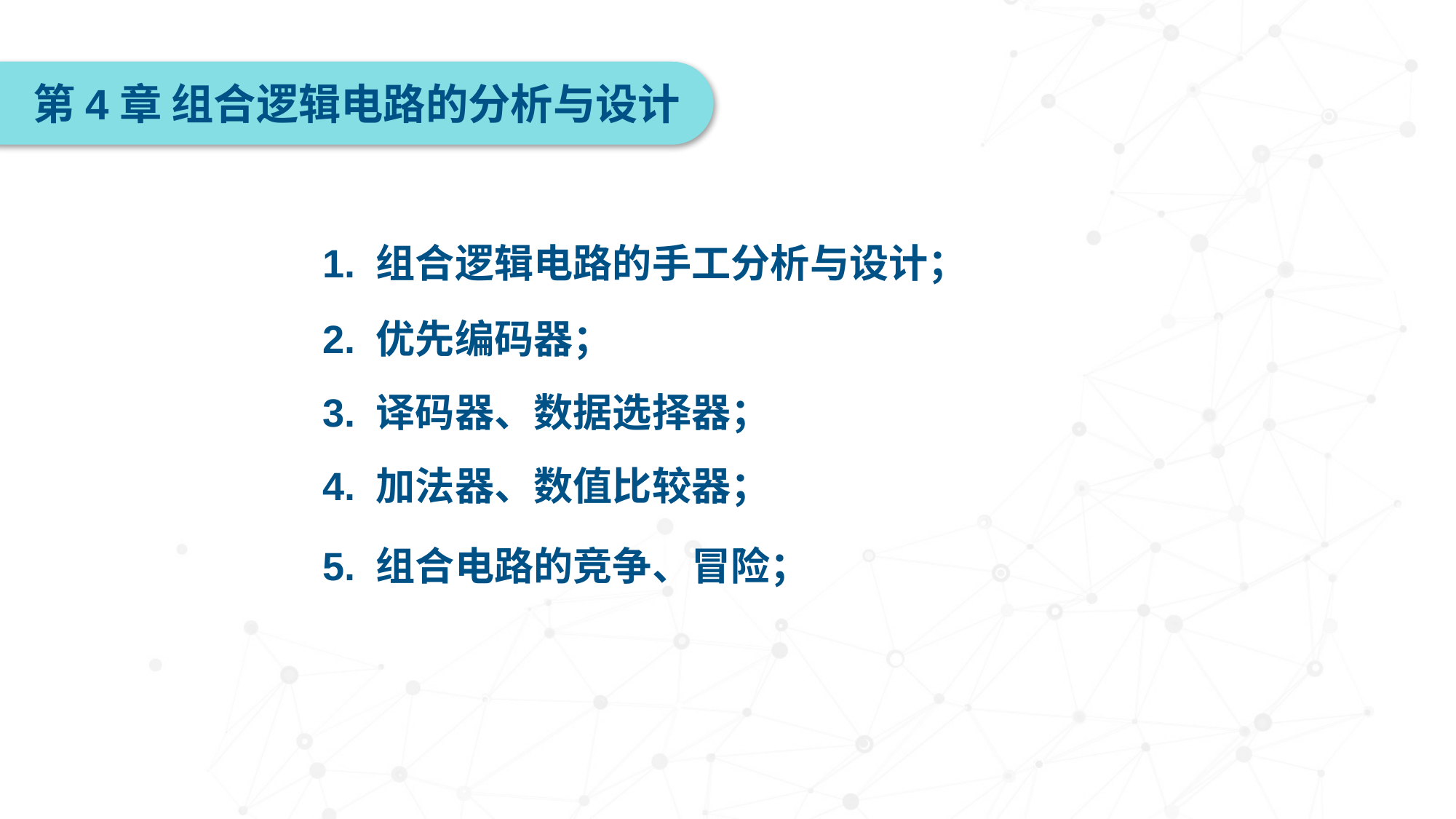

第4章 组合逻辑电路的分析与设计
1. 组合逻辑电路的手工分析与设计；
2. 优先编码器；
3. 译码器、数据选择器；
4. 加法器、数值比较器；
5. 组合电路的竞争、冒险；